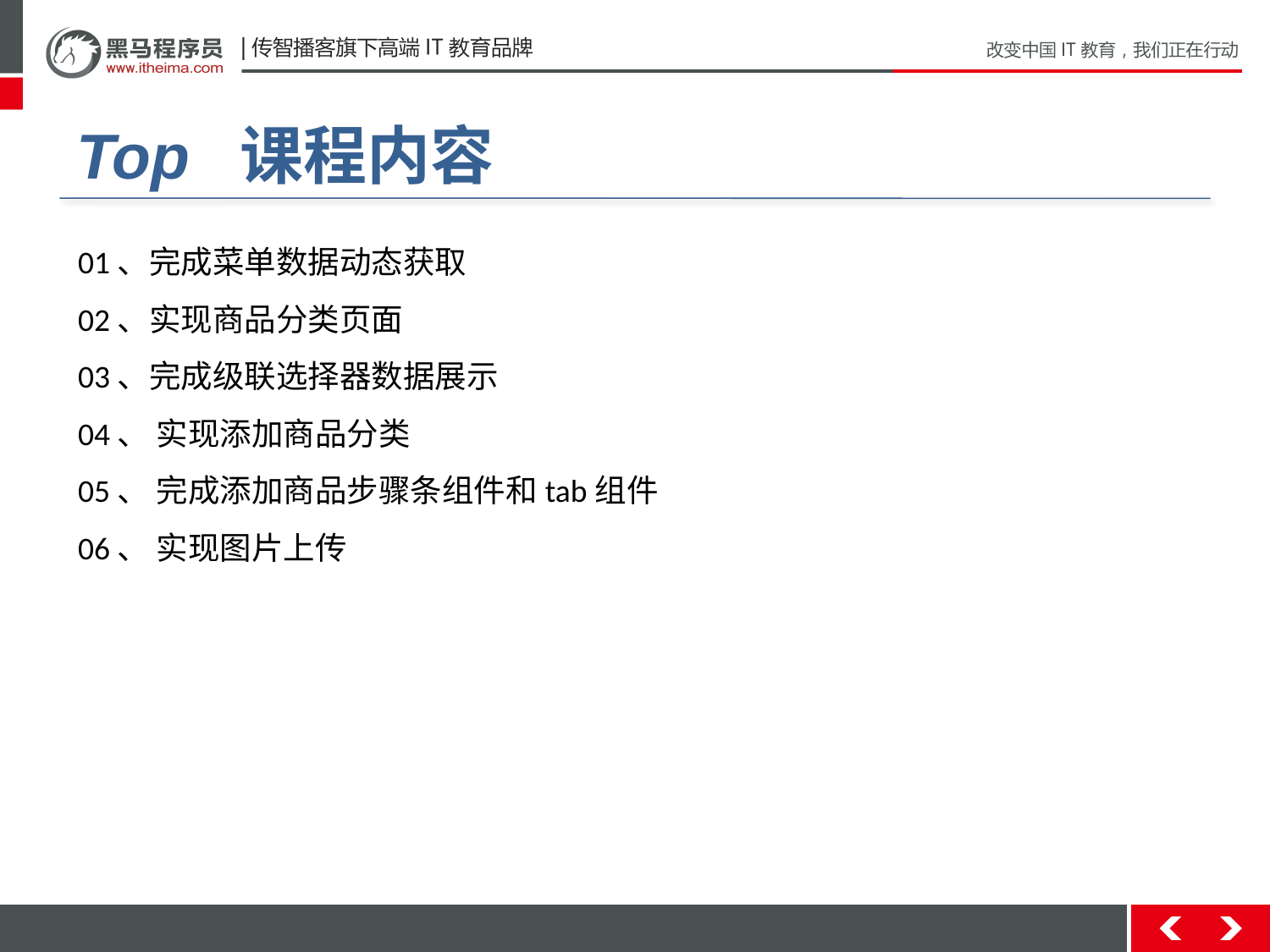

# Top  课程内容
01、完成菜单数据动态获取
02、实现商品分类页面
03、完成级联选择器数据展示
04、 实现添加商品分类
05、 完成添加商品步骤条组件和tab组件
06、 实现图片上传